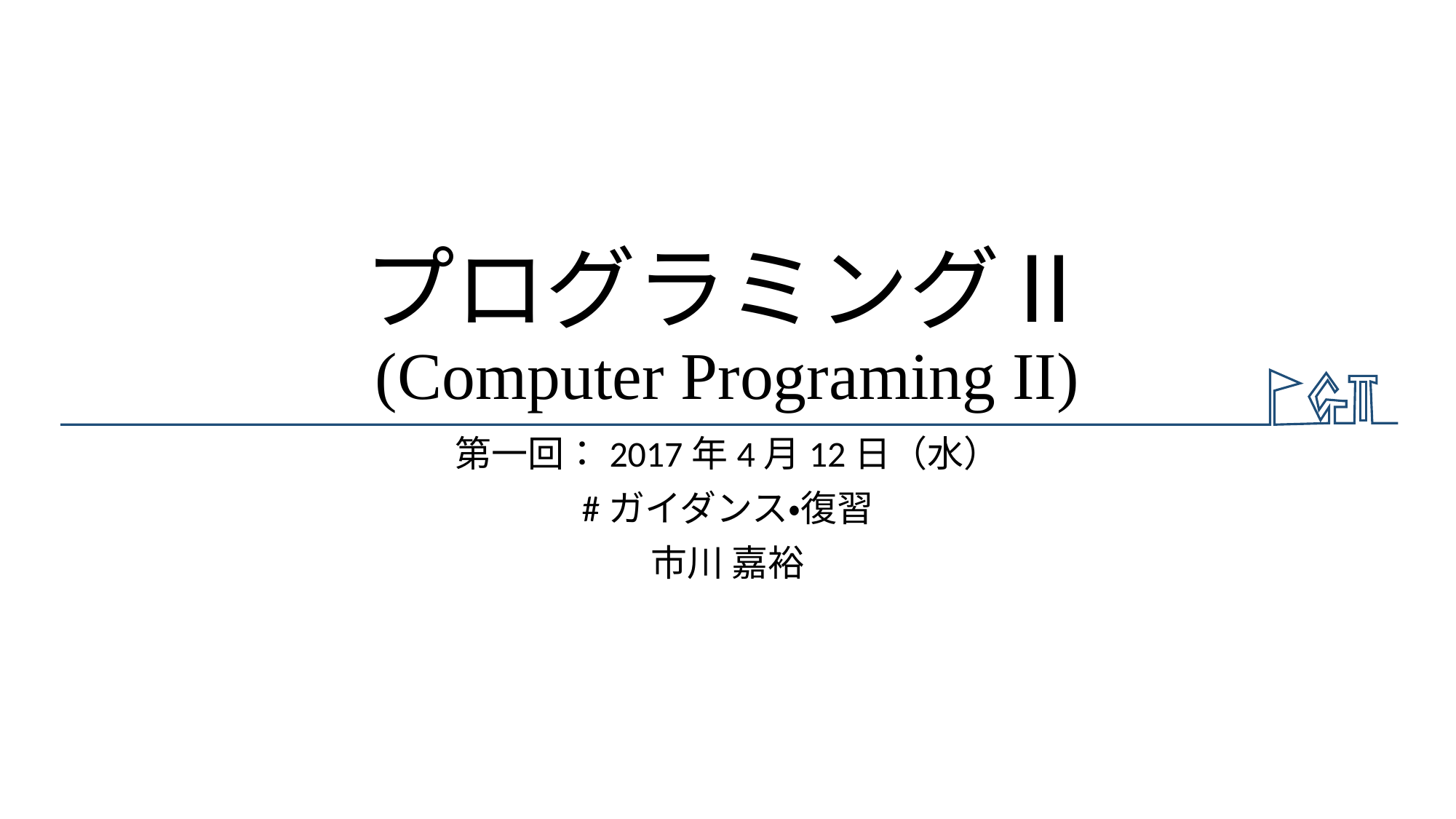

# プログラミングⅡ (Computer Programing II)
第一回：2017年4月12日（水）
#ガイダンス・復習
市川 嘉裕